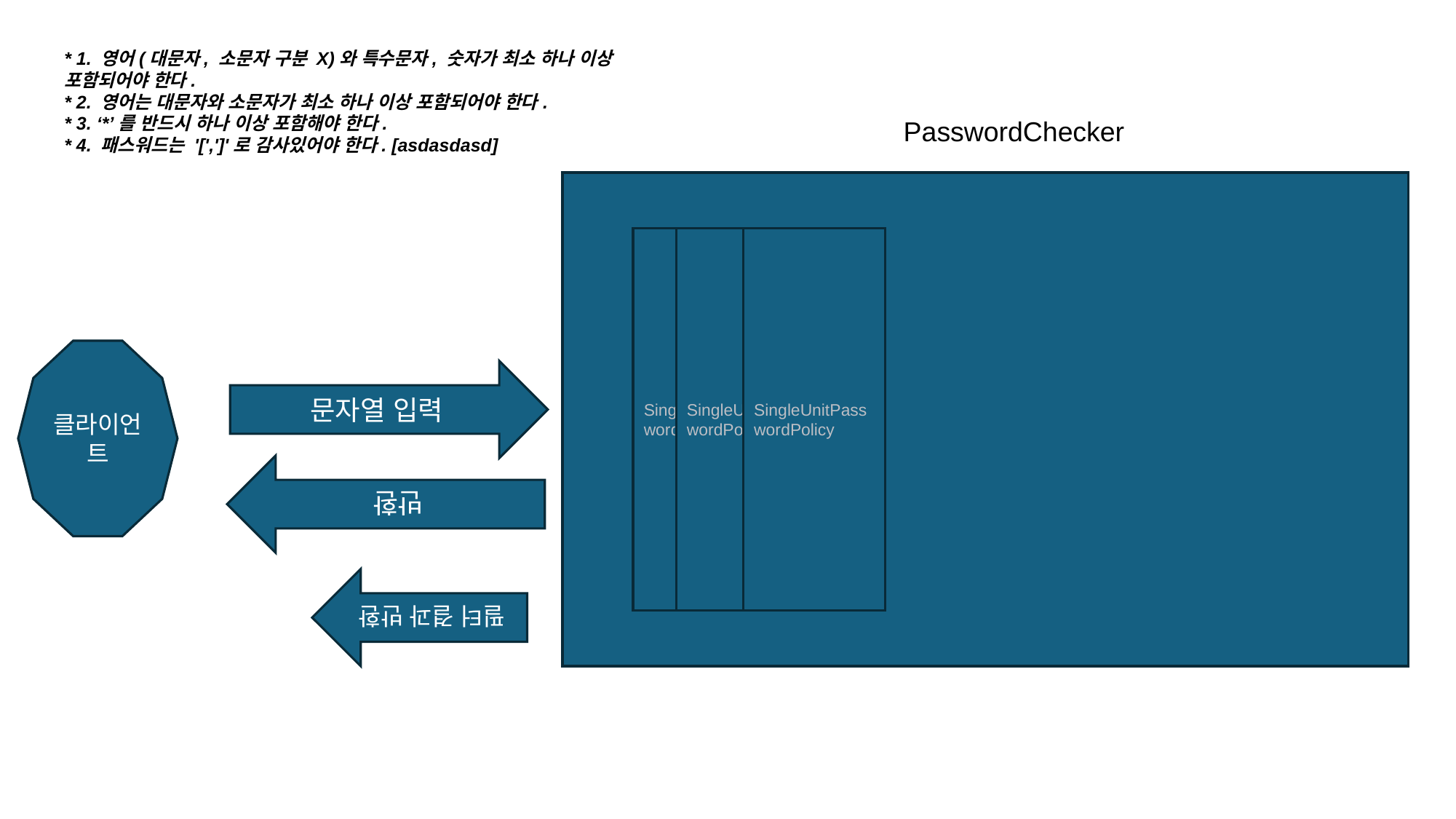

* 1. 영어(대문자, 소문자 구분 X)와 특수문자, 숫자가 최소 하나 이상 포함되어야 한다.
* 2. 영어는 대문자와 소문자가 최소 하나 이상 포함되어야 한다.
* 3. ‘*’를 반드시 하나 이상 포함해야 한다.
* 4. 패스워드는 '[',']'로 감사있어야 한다. [asdasdasd]
PasswordChecker

SingleUnitPasswordPolicy
SingleUnitPasswordPolicy
SingleUnitPasswordPolicy
클라이언트
문자열 입력
반환
필터 결과 반환